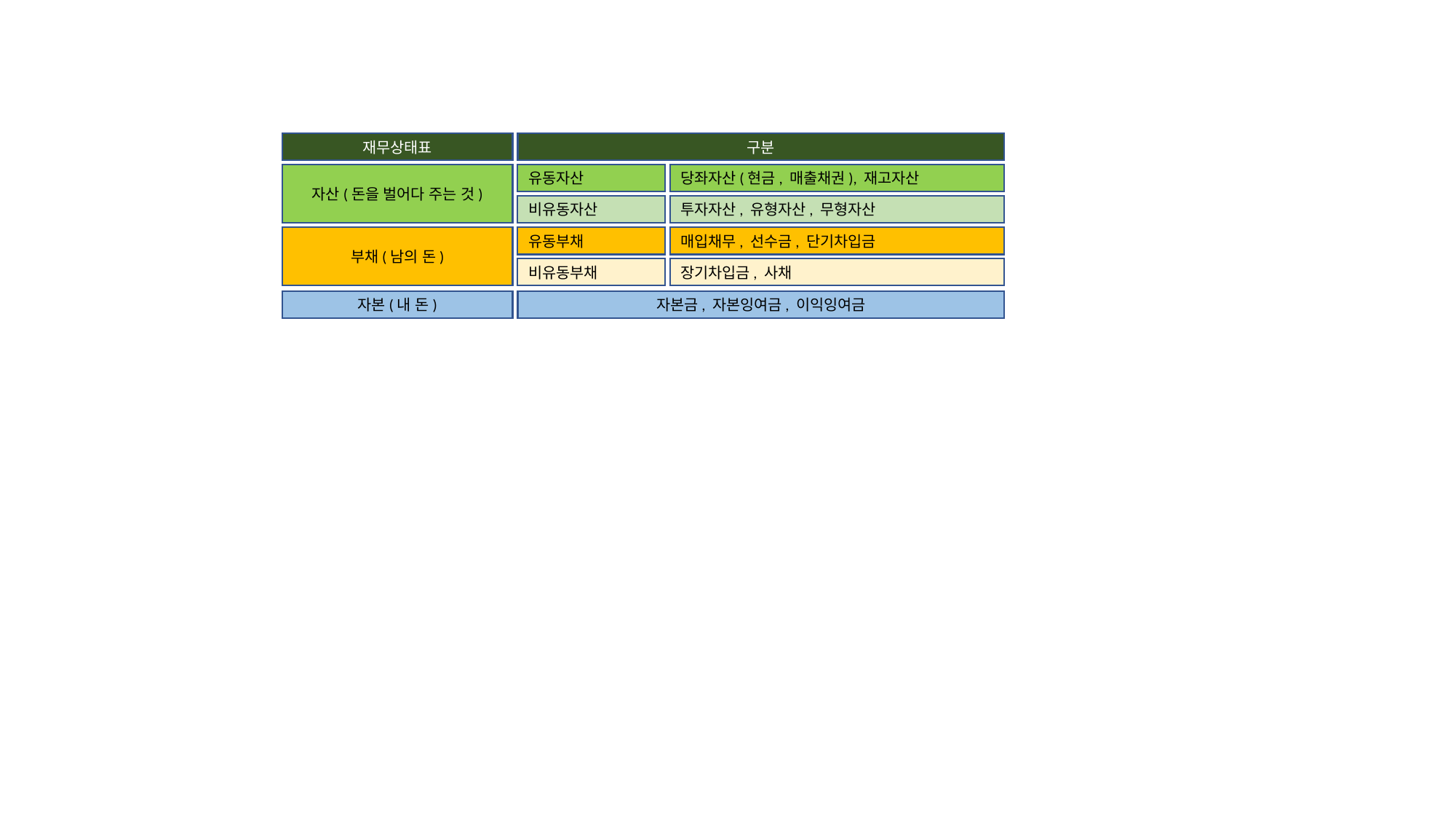

재무상태표
구분
당좌자산(현금, 매출채권), 재고자산
자산(돈을 벌어다 주는 것)
유동자산
투자자산, 유형자산, 무형자산
비유동자산
매입채무, 선수금, 단기차입금
부채(남의 돈)
유동부채
장기차입금, 사채
비유동부채
자본(내 돈)
자본금, 자본잉여금, 이익잉여금